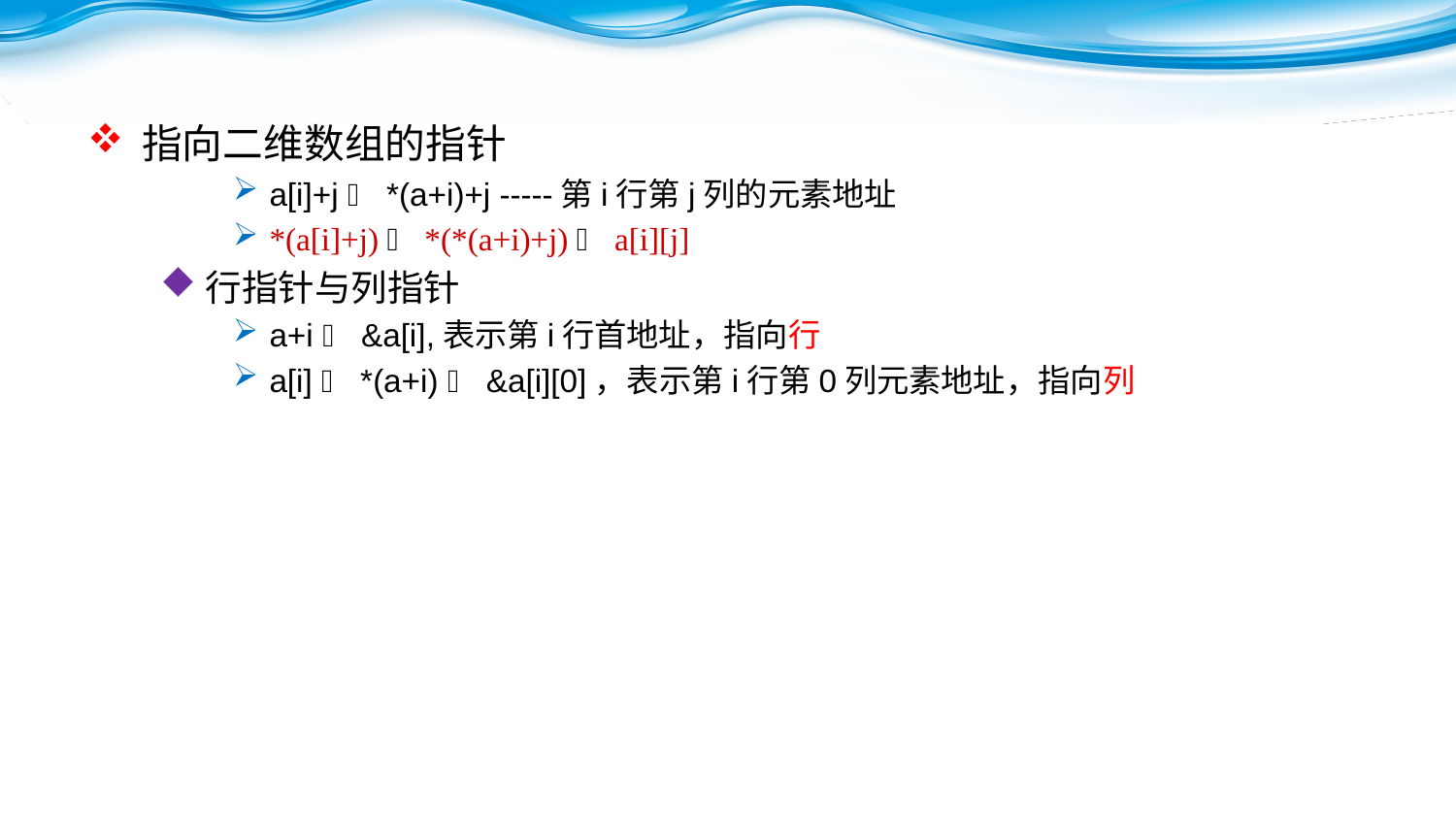

指向二维数组的指针
a[i]+j ⇔ *(a+i)+j -----第i行第j列的元素地址
*(a[i]+j) ⇔ *(*(a+i)+j) ⇔ a[i][j]
行指针与列指针
a+i ⇔ &a[i],表示第i行首地址，指向行
a[i] ⇔ *(a+i) ⇔ &a[i][0]，表示第i行第0列元素地址，指向列